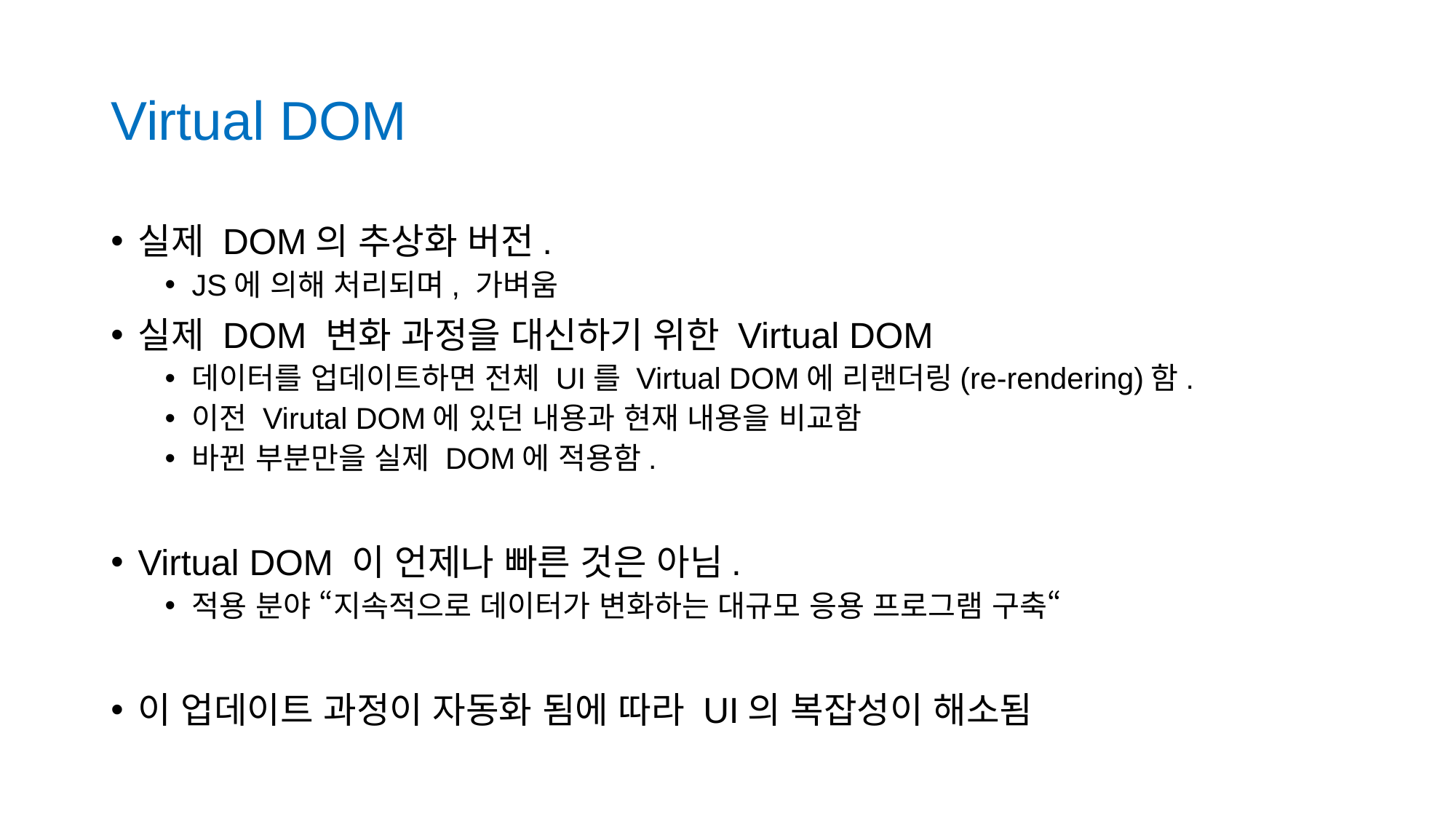

# Virtual DOM
실제 DOM의 추상화 버전.
JS에 의해 처리되며, 가벼움
실제 DOM 변화 과정을 대신하기 위한 Virtual DOM
데이터를 업데이트하면 전체 UI를 Virtual DOM에 리랜더링(re-rendering)함.
이전 Virutal DOM에 있던 내용과 현재 내용을 비교함
바뀐 부분만을 실제 DOM에 적용함.

Virtual DOM 이 언제나 빠른 것은 아님.
적용 분야 “지속적으로 데이터가 변화하는 대규모 응용 프로그램 구축“

이 업데이트 과정이 자동화 됨에 따라 UI의 복잡성이 해소됨